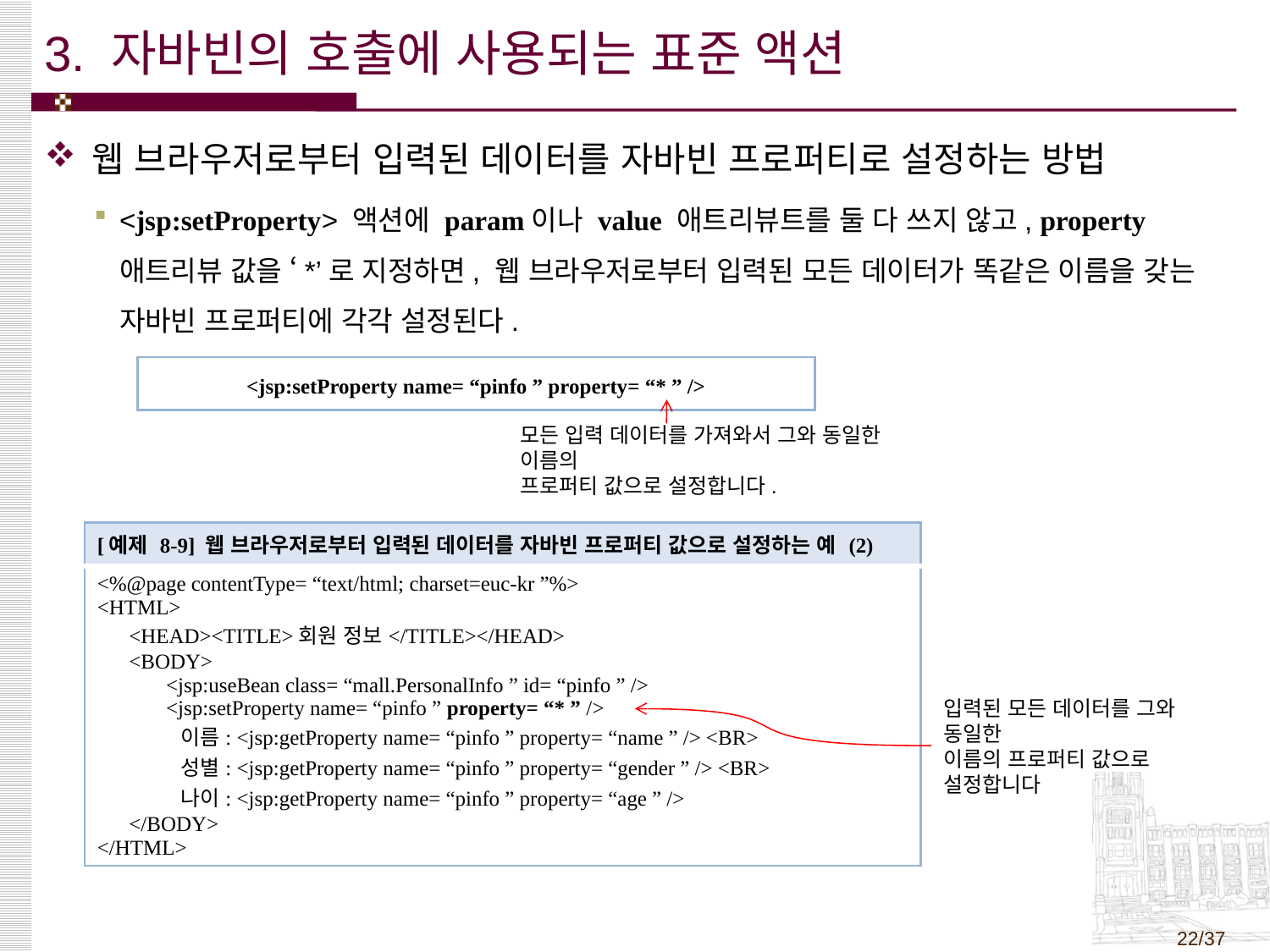

# 3. 자바빈의 호출에 사용되는 표준 액션
웹 브라우저로부터 입력된 데이터를 자바빈 프로퍼티로 설정하는 방법
<jsp:setProperty> 액션에 param이나 value 애트리뷰트를 둘 다 쓰지 않고, property 애트리뷰 값을 ‘*’로 지정하면, 웹 브라우저로부터 입력된 모든 데이터가 똑같은 이름을 갖는 자바빈 프로퍼티에 각각 설정된다.

| <jsp:setProperty name= “pinfo ” property= “\* ” /> |
| --- |
모든 입력 데이터를 가져와서 그와 동일한 이름의
프로퍼티 값으로 설정합니다.
| [예제 8-9] 웹 브라우저로부터 입력된 데이터를 자바빈 프로퍼티 값으로 설정하는 예 (2) |
| --- |
| <%@page contentType= “text/html; charset=euc-kr ”%> <HTML> <HEAD><TITLE>회원 정보</TITLE></HEAD> <BODY> <jsp:useBean class= “mall.PersonalInfo ” id= “pinfo ” /> <jsp:setProperty name= “pinfo ” property= “\* ” /> 이름: <jsp:getProperty name= “pinfo ” property= “name ” /> <BR> 성별: <jsp:getProperty name= “pinfo ” property= “gender ” /> <BR> 나이: <jsp:getProperty name= “pinfo ” property= “age ” /> </BODY> </HTML> |
입력된 모든 데이터를 그와 동일한
이름의 프로퍼티 값으로 설정합니다